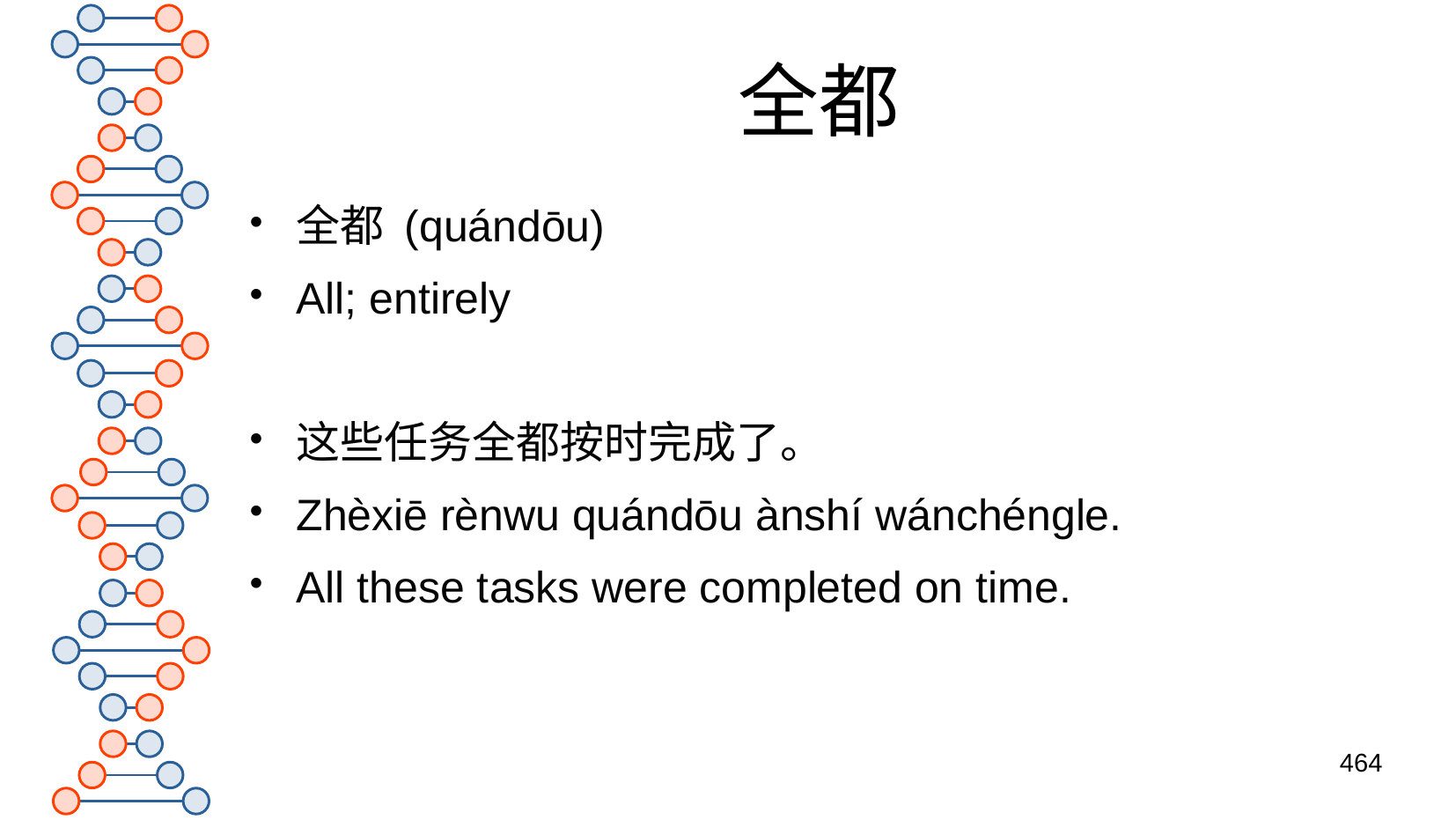

# 全都
全都 (quándōu)
All; entirely

这些任务全都按时完成了。
Zhèxiē rènwu quándōu ànshí wánchéngle.
All these tasks were completed on time.

464